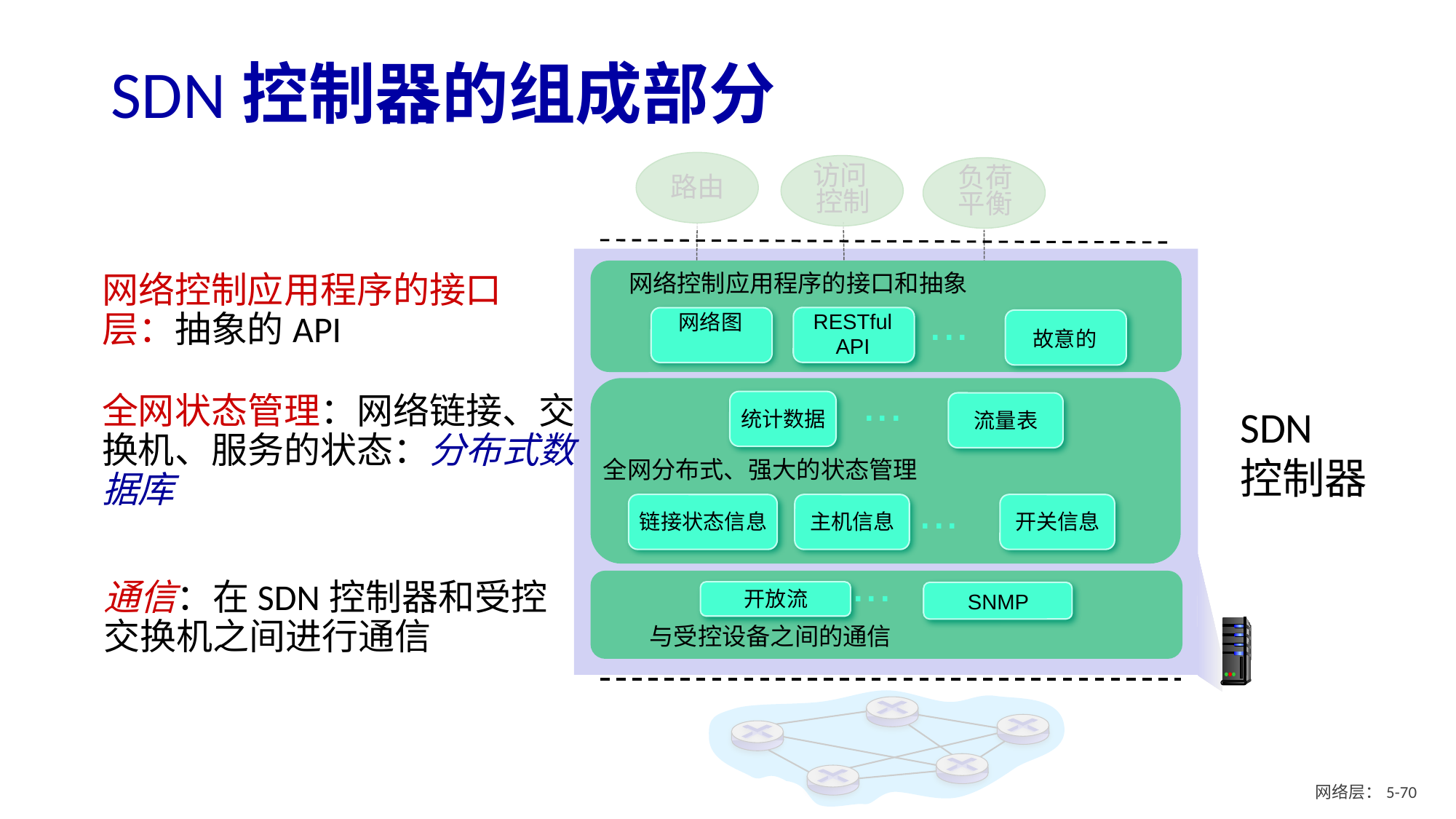

# SDN控制器的组成部分

路由

访问
控制

负荷
平衡

网络控制应用程序的接口和抽象
网络控制应用程序的接口层：抽象的API
...
RESTful
API

网络图

故意的
...

全网状态管理：网络链接、交换机、服务的状态：分布式数据库

统计数据

流量表
SDN
控制器
全网分布式、强大的状态管理
...

链接状态信息

主机信息

开关信息
...

通信：在SDN控制器和受控交换机之间进行通信
开放流

SNMP

与受控设备之间的通信

网络层：5-70